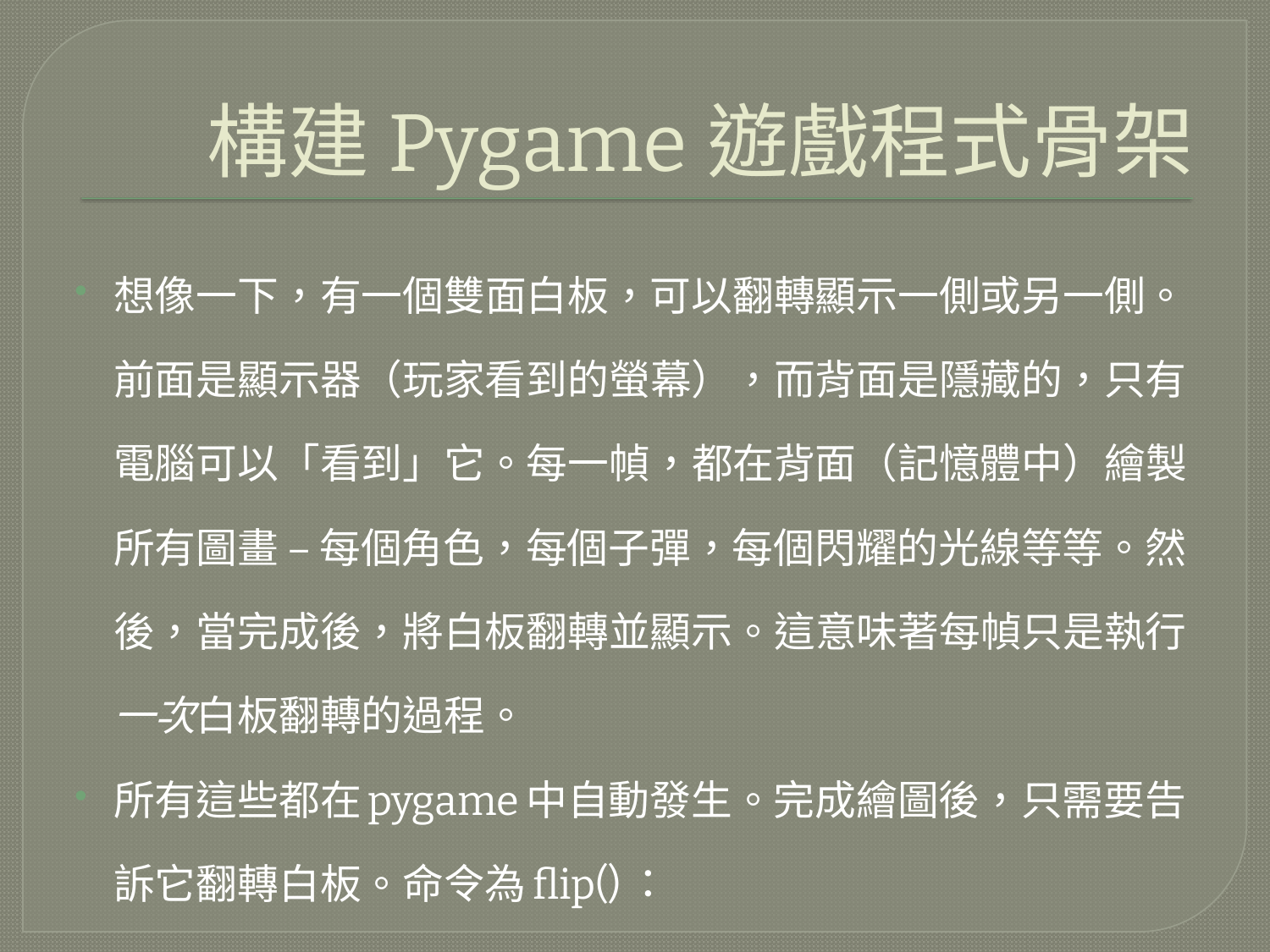

# 構建Pygame遊戲程式骨架
想像一下，有一個雙面白板，可以翻轉顯示一側或另一側。前面是顯示器（玩家看到的螢幕），而背面是隱藏的，只有電腦可以「看到」它。每一幀，都在背面（記憶體中）繪製所有圖畫 – 每個角色，每個子彈，每個閃耀的光線等等。然後，當完成後，將白板翻轉並顯示。這意味著每幀只是執行一次白板翻轉的過程。
所有這些都在pygame中自動發生。完成繪圖後，只需要告訴它翻轉白板。命令為flip()：